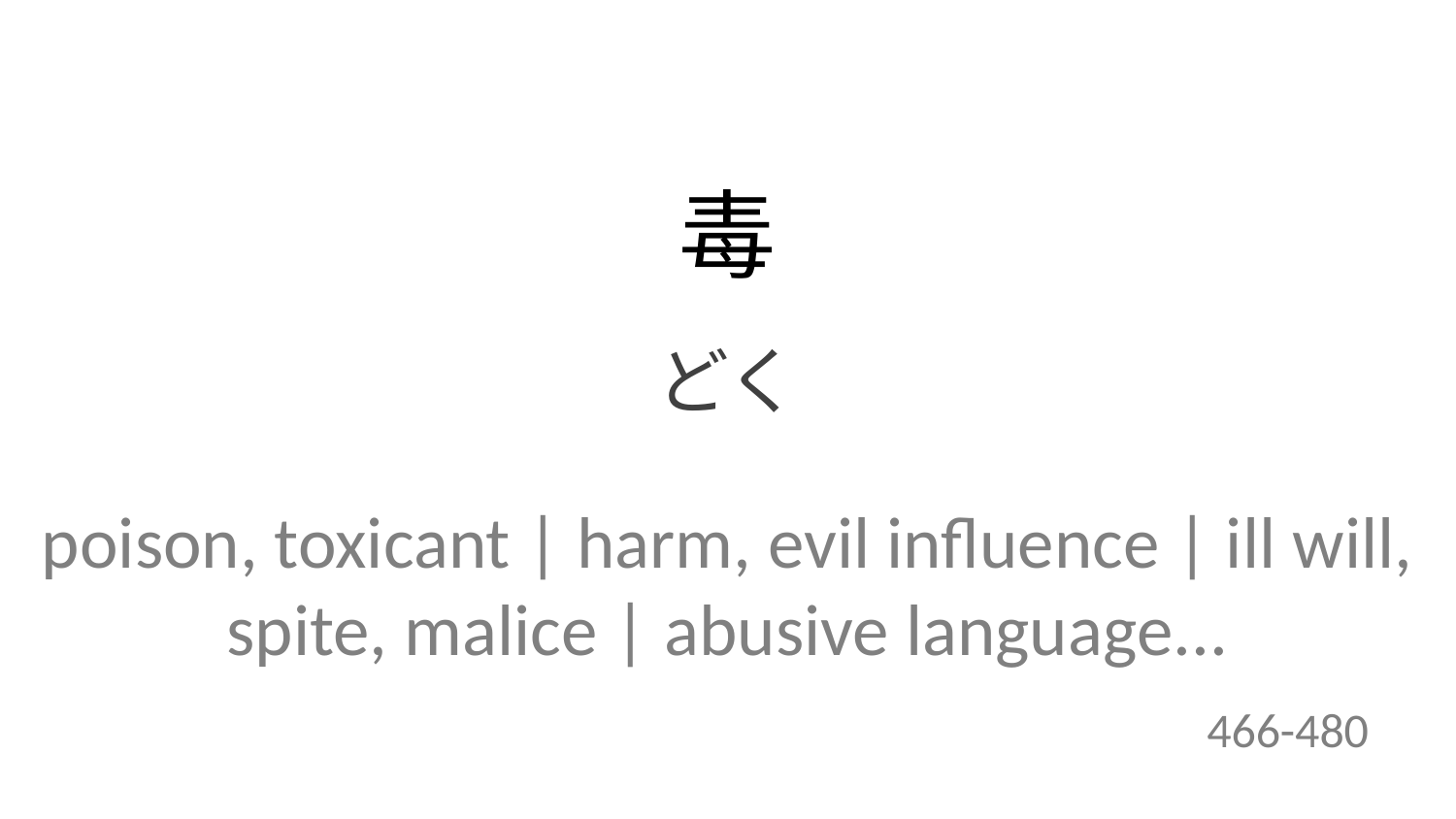

毒

どく
poison, toxicant | harm, evil influence | ill will, spite, malice | abusive language...
466-480